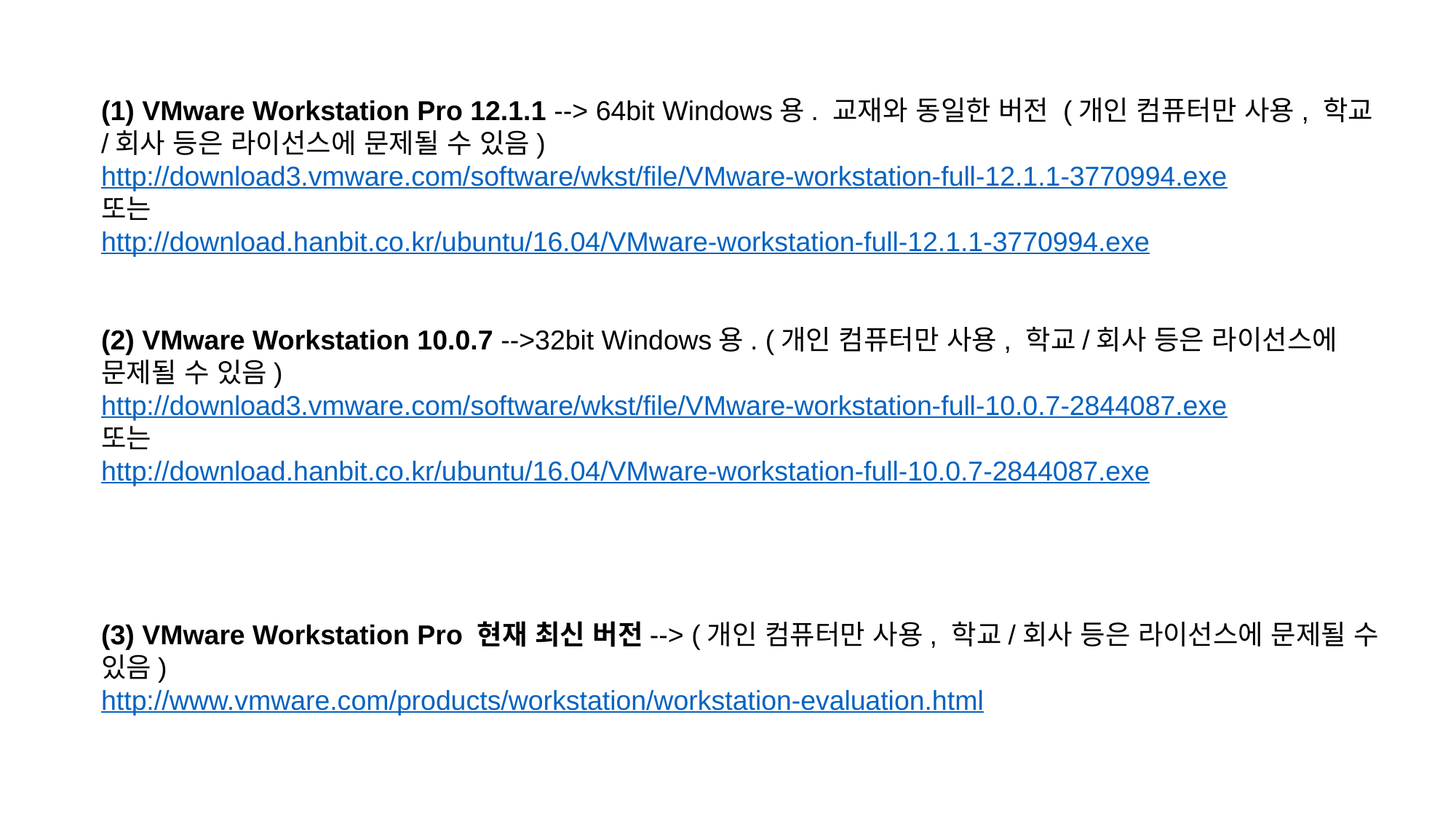

(1) VMware Workstation Pro 12.1.1 --> 64bit Windows용. 교재와 동일한 버전 (개인 컴퓨터만 사용, 학교/회사 등은 라이선스에 문제될 수 있음)
http://download3.vmware.com/software/wkst/file/VMware-workstation-full-12.1.1-3770994.exe
또는
http://download.hanbit.co.kr/ubuntu/16.04/VMware-workstation-full-12.1.1-3770994.exe

(2) VMware Workstation 10.0.7 -->32bit Windows용. (개인 컴퓨터만 사용, 학교/회사 등은 라이선스에 문제될 수 있음)
http://download3.vmware.com/software/wkst/file/VMware-workstation-full-10.0.7-2844087.exe
또는
http://download.hanbit.co.kr/ubuntu/16.04/VMware-workstation-full-10.0.7-2844087.exe

(3) VMware Workstation Pro 현재 최신 버전--> (개인 컴퓨터만 사용, 학교/회사 등은 라이선스에 문제될 수 있음)
http://www.vmware.com/products/workstation/workstation-evaluation.html